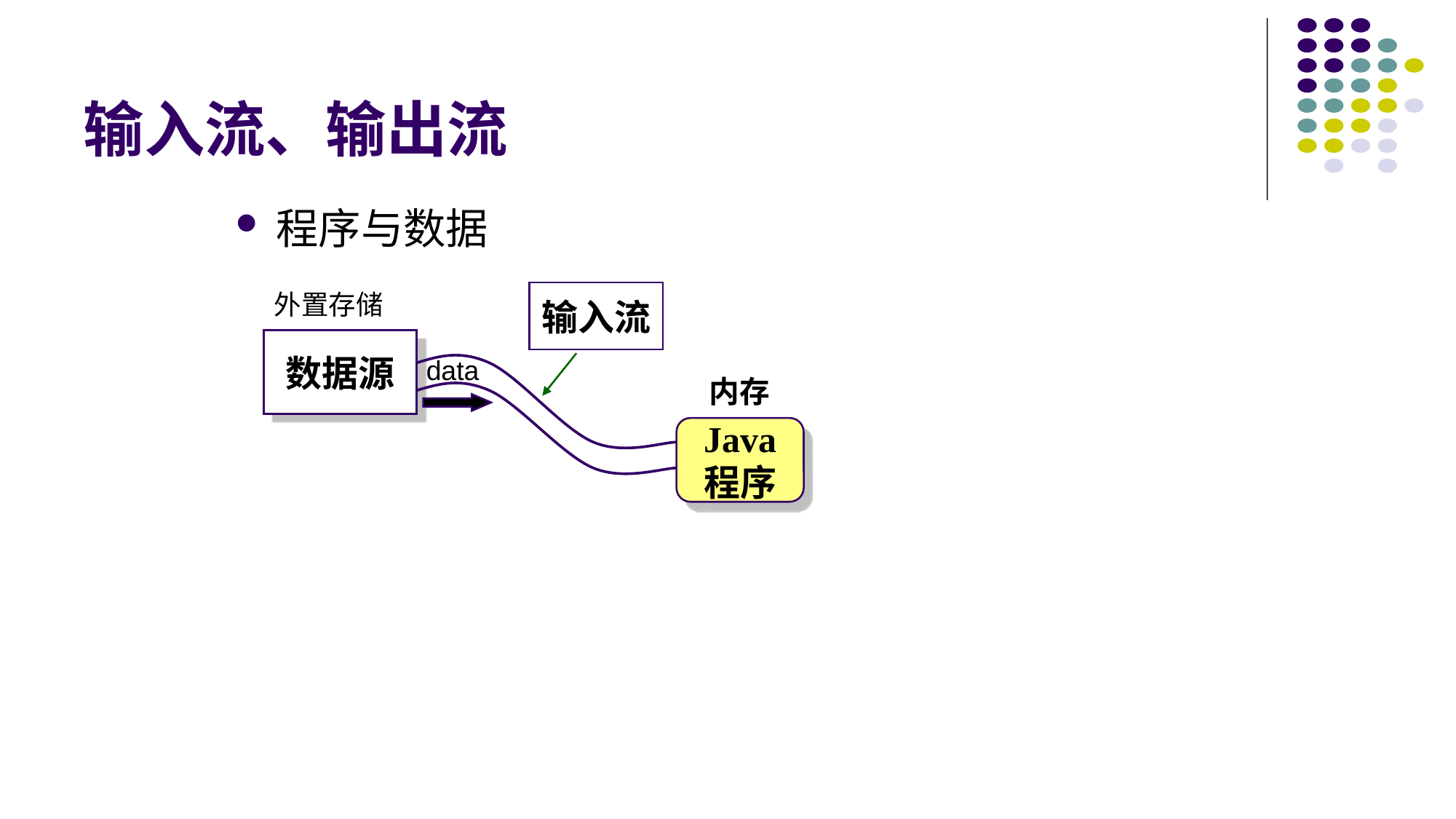

# 输入流、输出流
程序与数据

外置存储
输入流
数据源
data

内存

Java程序
25